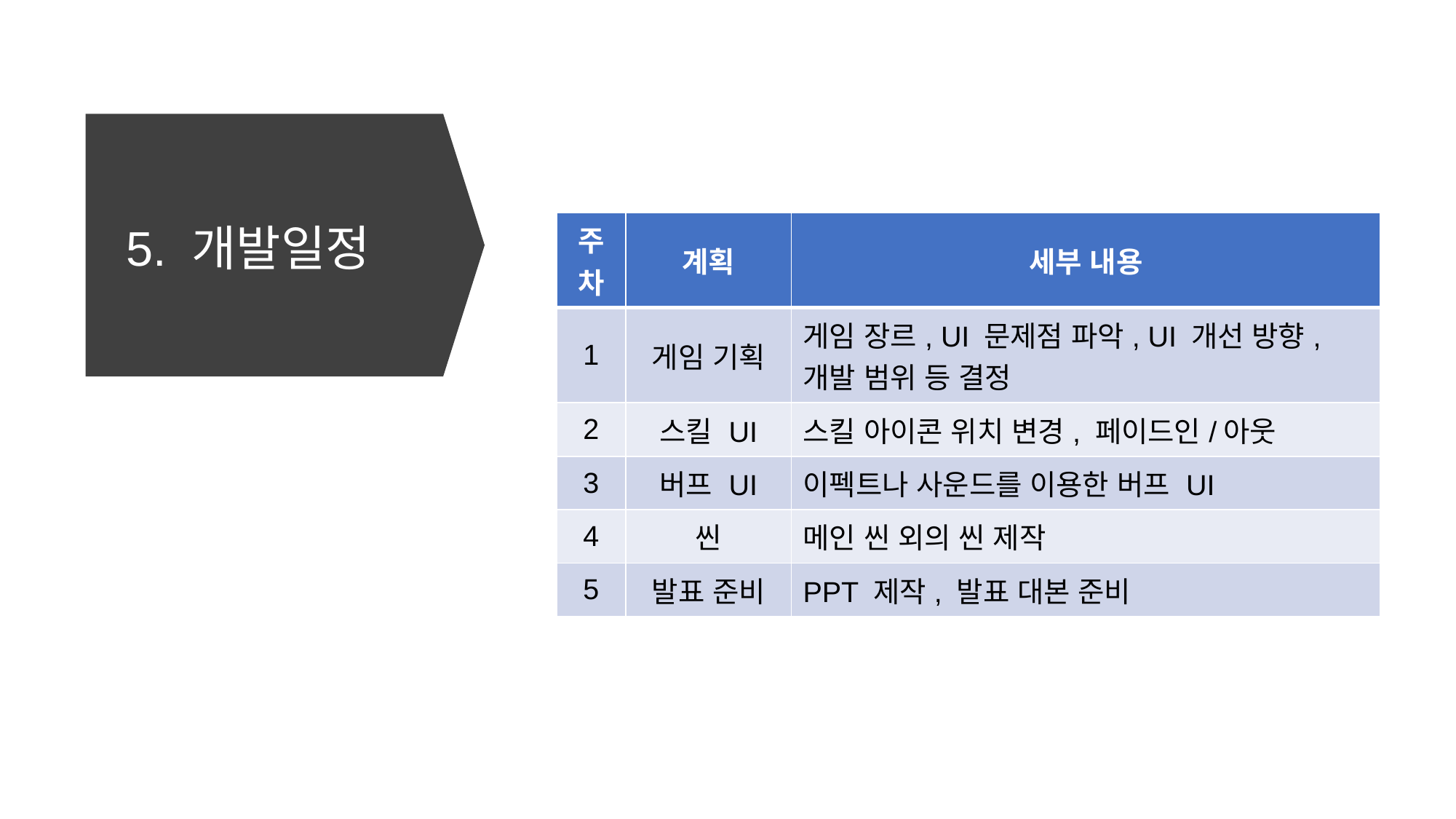

# 5. 개발일정
| 주차 | 계획 | 세부 내용 |
| --- | --- | --- |
| 1 | 게임 기획 | 게임 장르, UI 문제점 파악, UI 개선 방향, 개발 범위 등 결정 |
| 2 | 스킬 UI | 스킬 아이콘 위치 변경, 페이드인/아웃 |
| 3 | 버프 UI | 이펙트나 사운드를 이용한 버프 UI |
| 4 | 씬 | 메인 씬 외의 씬 제작 |
| 5 | 발표 준비 | PPT 제작, 발표 대본 준비 |